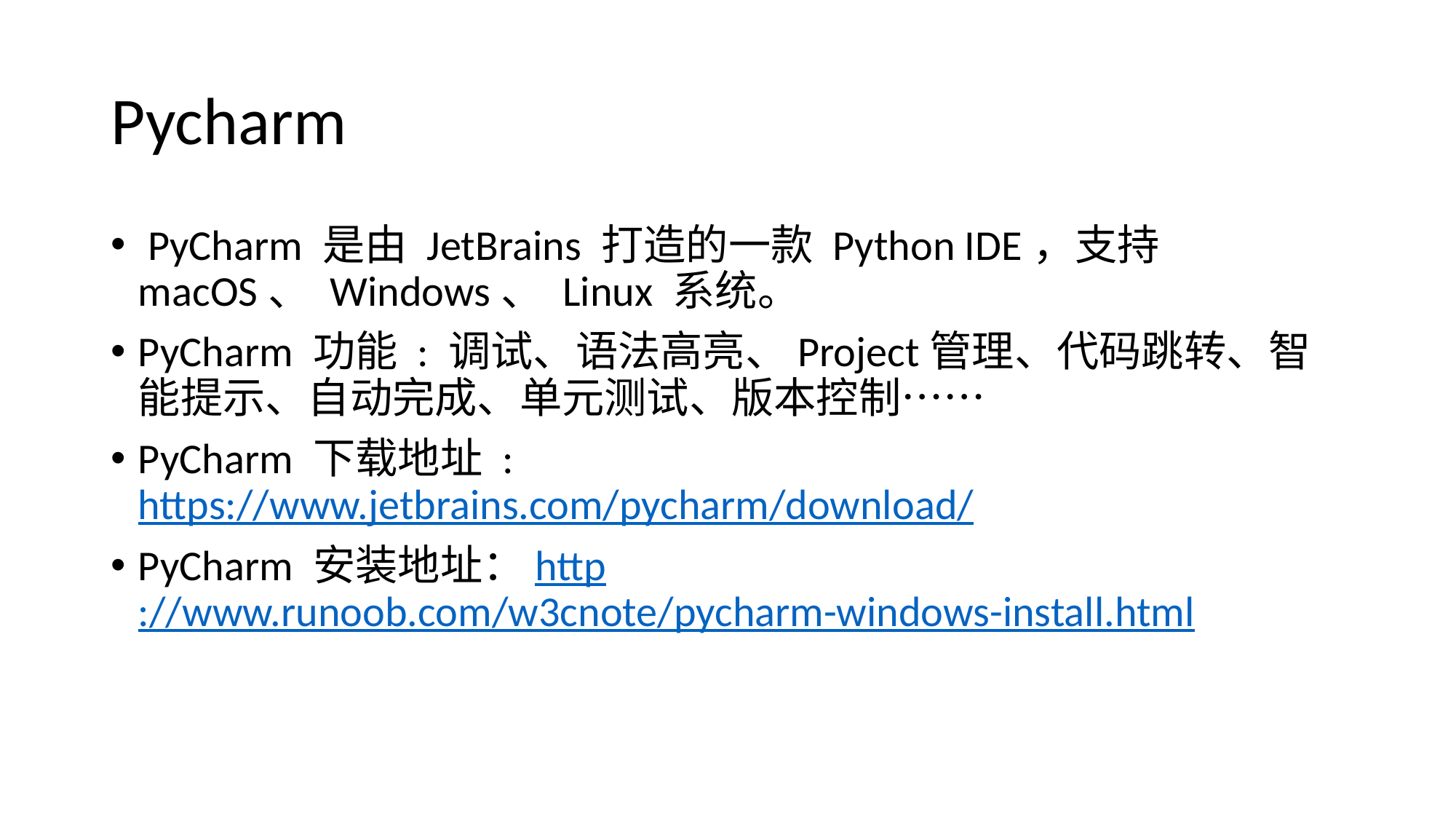

# Pycharm
 PyCharm 是由 JetBrains 打造的一款 Python IDE，支持 macOS、 Windows、 Linux 系统。
PyCharm 功能 : 调试、语法高亮、Project管理、代码跳转、智能提示、自动完成、单元测试、版本控制……
PyCharm 下载地址 : https://www.jetbrains.com/pycharm/download/
PyCharm 安装地址：http://www.runoob.com/w3cnote/pycharm-windows-install.html